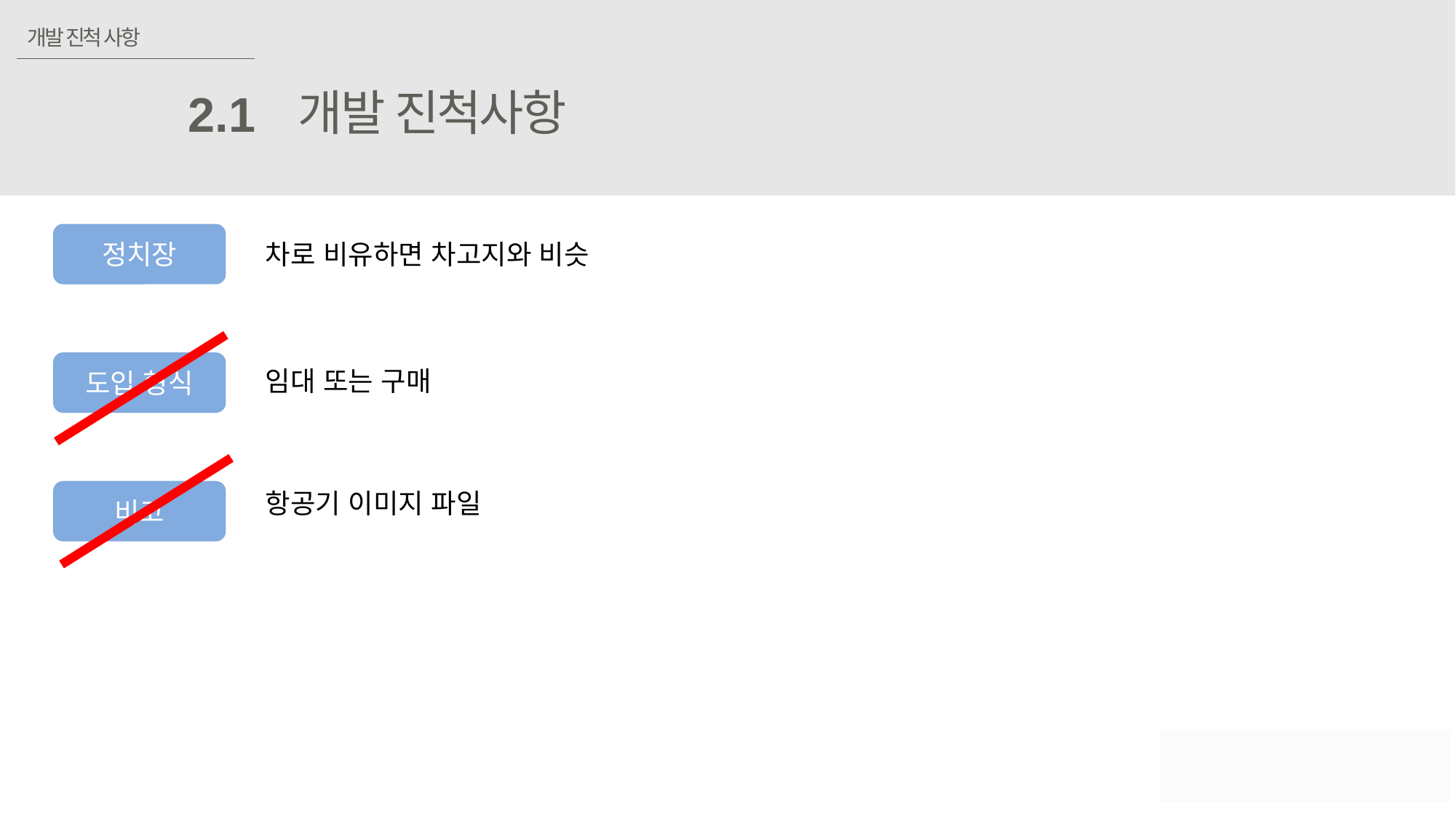

개발 진척 사항
개발 진척사항
2.1
정치장
차로 비유하면 차고지와 비슷
도입 형식
임대 또는 구매
비고
항공기 이미지 파일